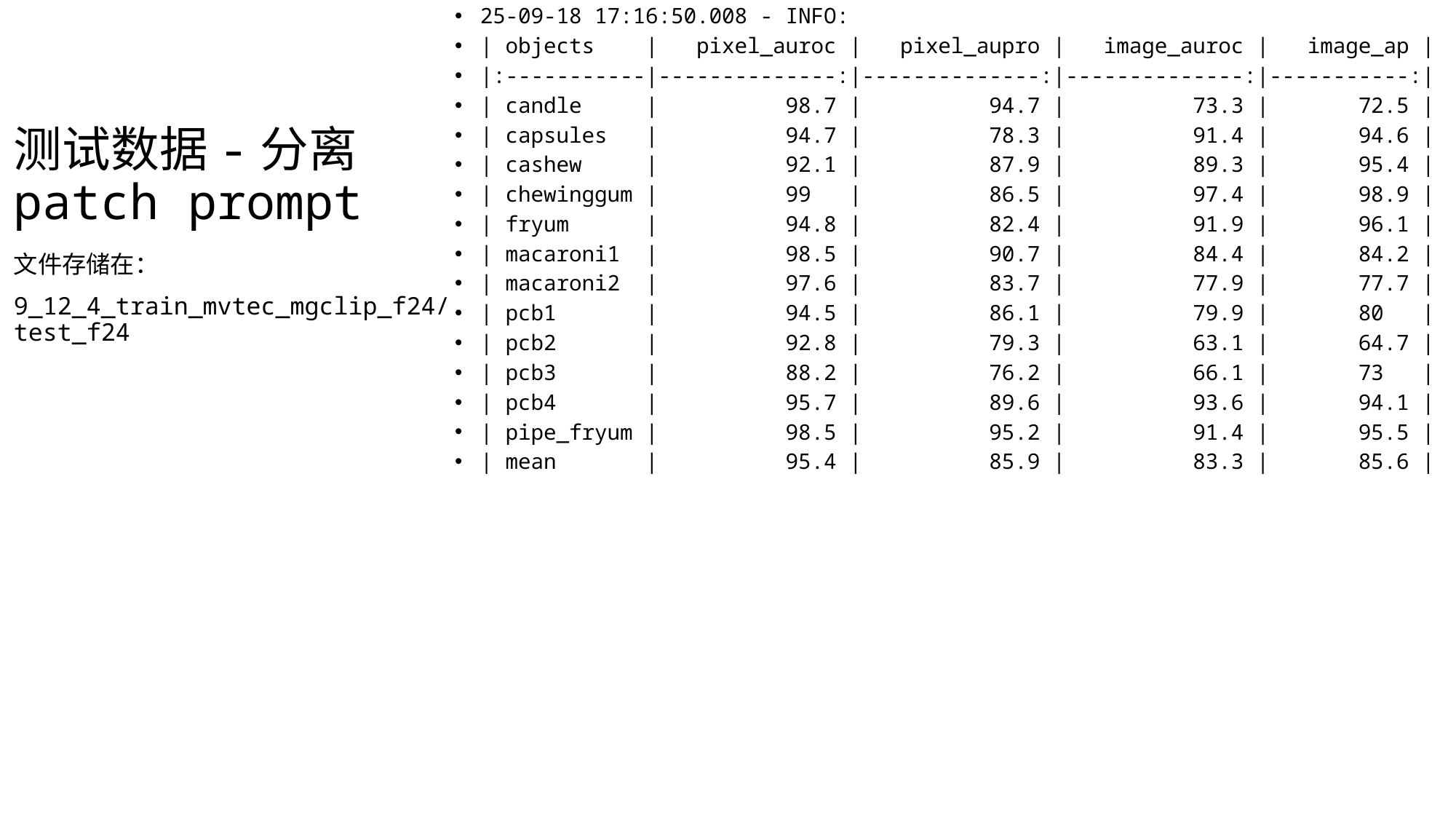

25-09-18 17:16:50.008 - INFO:
| objects    |   pixel_auroc |   pixel_aupro |   image_auroc |   image_ap |
|:-----------|--------------:|--------------:|--------------:|-----------:|
| candle     |          98.7 |          94.7 |          73.3 |       72.5 |
| capsules   |          94.7 |          78.3 |          91.4 |       94.6 |
| cashew     |          92.1 |          87.9 |          89.3 |       95.4 |
| chewinggum |          99   |          86.5 |          97.4 |       98.9 |
| fryum      |          94.8 |          82.4 |          91.9 |       96.1 |
| macaroni1  |          98.5 |          90.7 |          84.4 |       84.2 |
| macaroni2  |          97.6 |          83.7 |          77.9 |       77.7 |
| pcb1       |          94.5 |          86.1 |          79.9 |       80   |
| pcb2       |          92.8 |          79.3 |          63.1 |       64.7 |
| pcb3       |          88.2 |          76.2 |          66.1 |       73   |
| pcb4       |          95.7 |          89.6 |          93.6 |       94.1 |
| pipe_fryum |          98.5 |          95.2 |          91.4 |       95.5 |
| mean       |          95.4 |          85.9 |          83.3 |       85.6 |
# 测试数据-分离patch prompt
文件存储在：
9_12_4_train_mvtec_mgclip_f24/test_f24